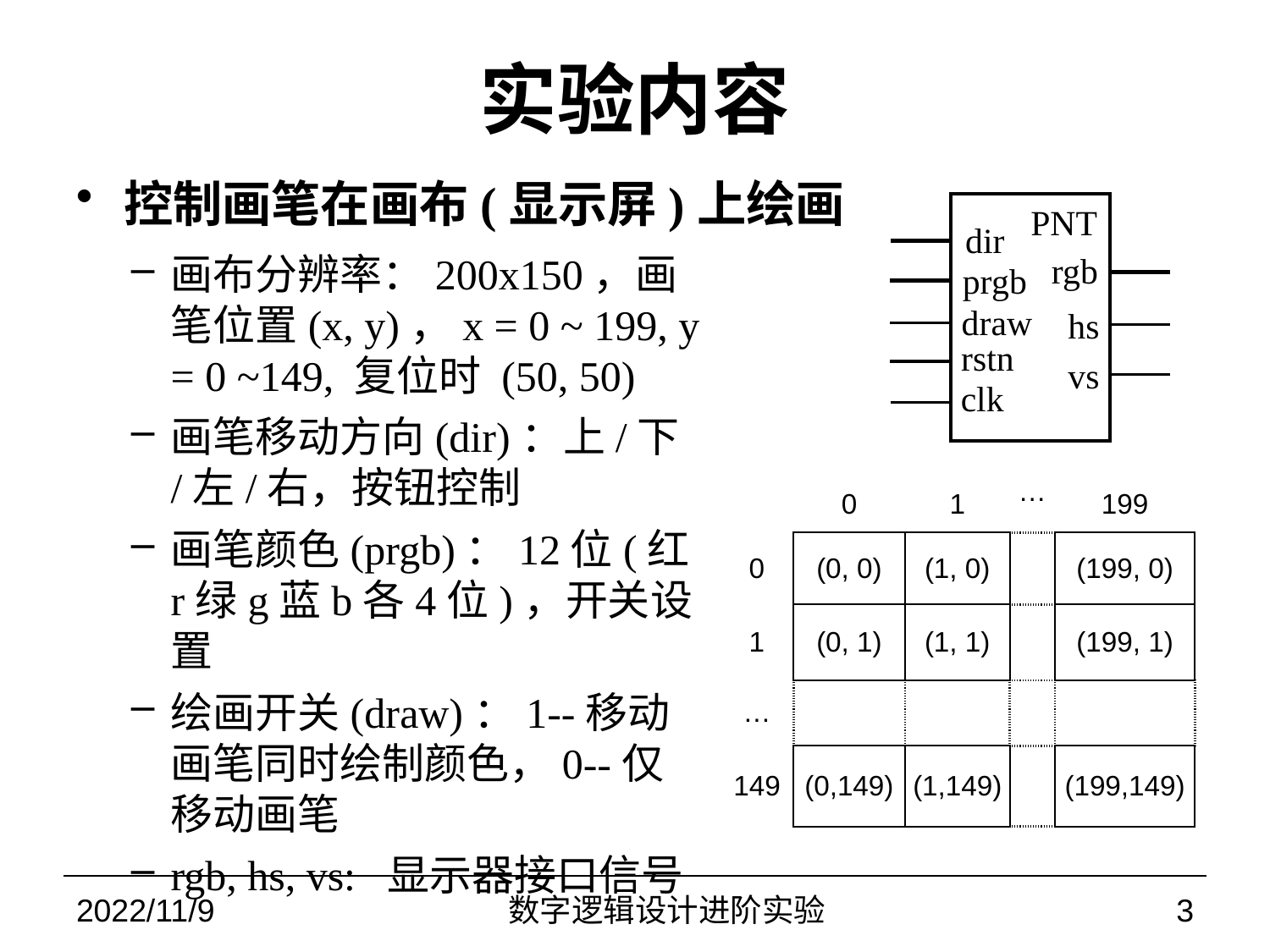

# 实验内容
控制画笔在画布(显示屏)上绘画
PNT
dir
rgb
prgb
draw
hs
rstn
vs
clk
画布分辨率：200x150，画笔位置(x, y)，x = 0 ~ 199, y = 0 ~149, 复位时 (50, 50)
画笔移动方向(dir)：上/下/左/右，按钮控制
画笔颜色(prgb)：12位(红r绿g蓝b各4位)，开关设置
绘画开关(draw)：1--移动画笔同时绘制颜色，0--仅移动画笔
rgb, hs, vs:  显示器接口信号
|  | 0 | 1 | … | 199 |
| --- | --- | --- | --- | --- |
| 0 | (0, 0) | (1, 0) |  | (199, 0) |
| 1 | (0, 1) | (1, 1) |  | (199, 1) |
| … |  |  |  |  |
| 149 | (0,149) | (1,149) |  | (199,149) |
2022/11/9
数字逻辑设计进阶实验
3